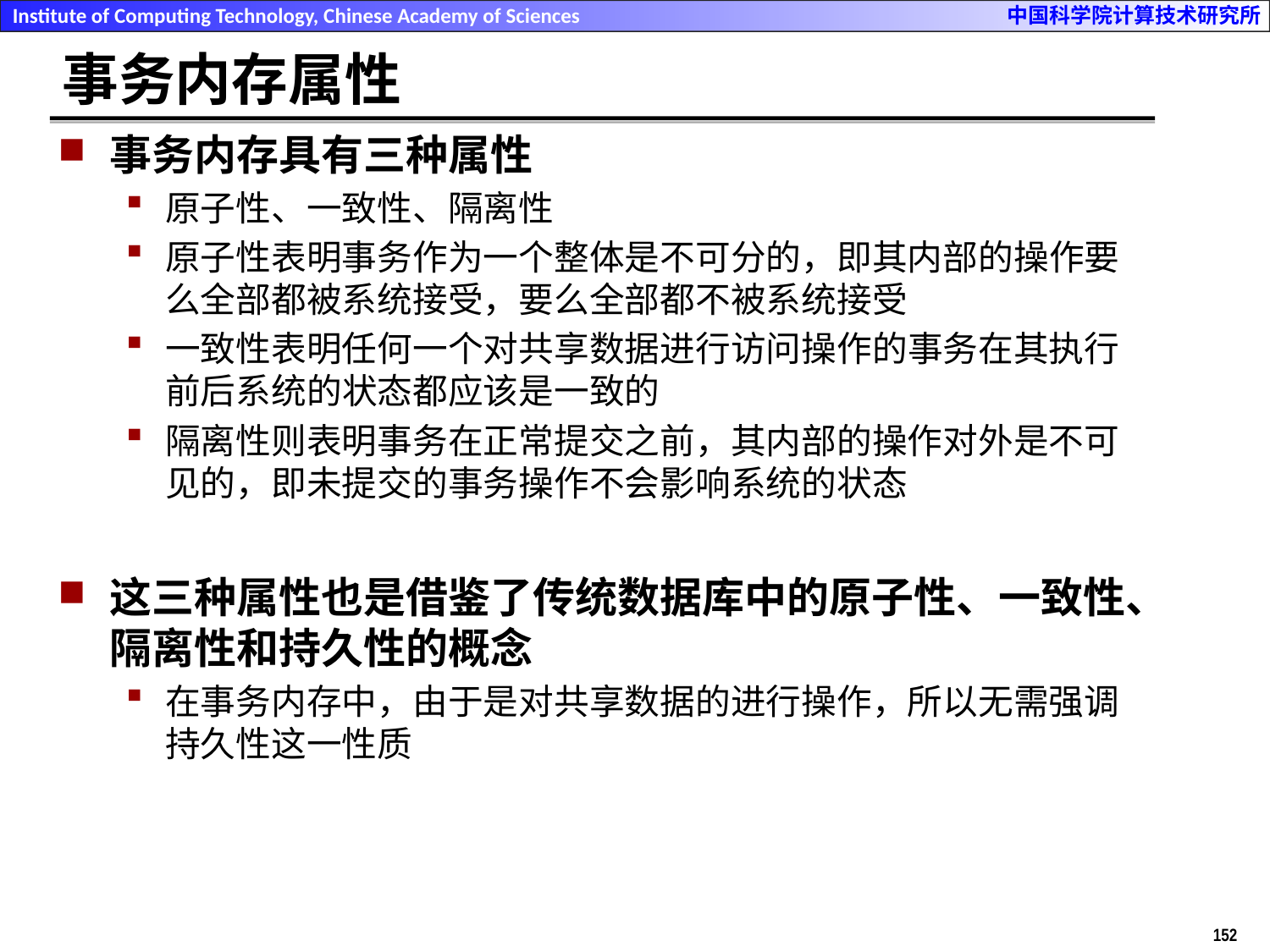

# 事务内存属性
事务内存具有三种属性
原子性、一致性、隔离性
原子性表明事务作为一个整体是不可分的，即其内部的操作要么全部都被系统接受，要么全部都不被系统接受
一致性表明任何一个对共享数据进行访问操作的事务在其执行前后系统的状态都应该是一致的
隔离性则表明事务在正常提交之前，其内部的操作对外是不可见的，即未提交的事务操作不会影响系统的状态

这三种属性也是借鉴了传统数据库中的原子性、一致性、隔离性和持久性的概念
在事务内存中，由于是对共享数据的进行操作，所以无需强调持久性这一性质